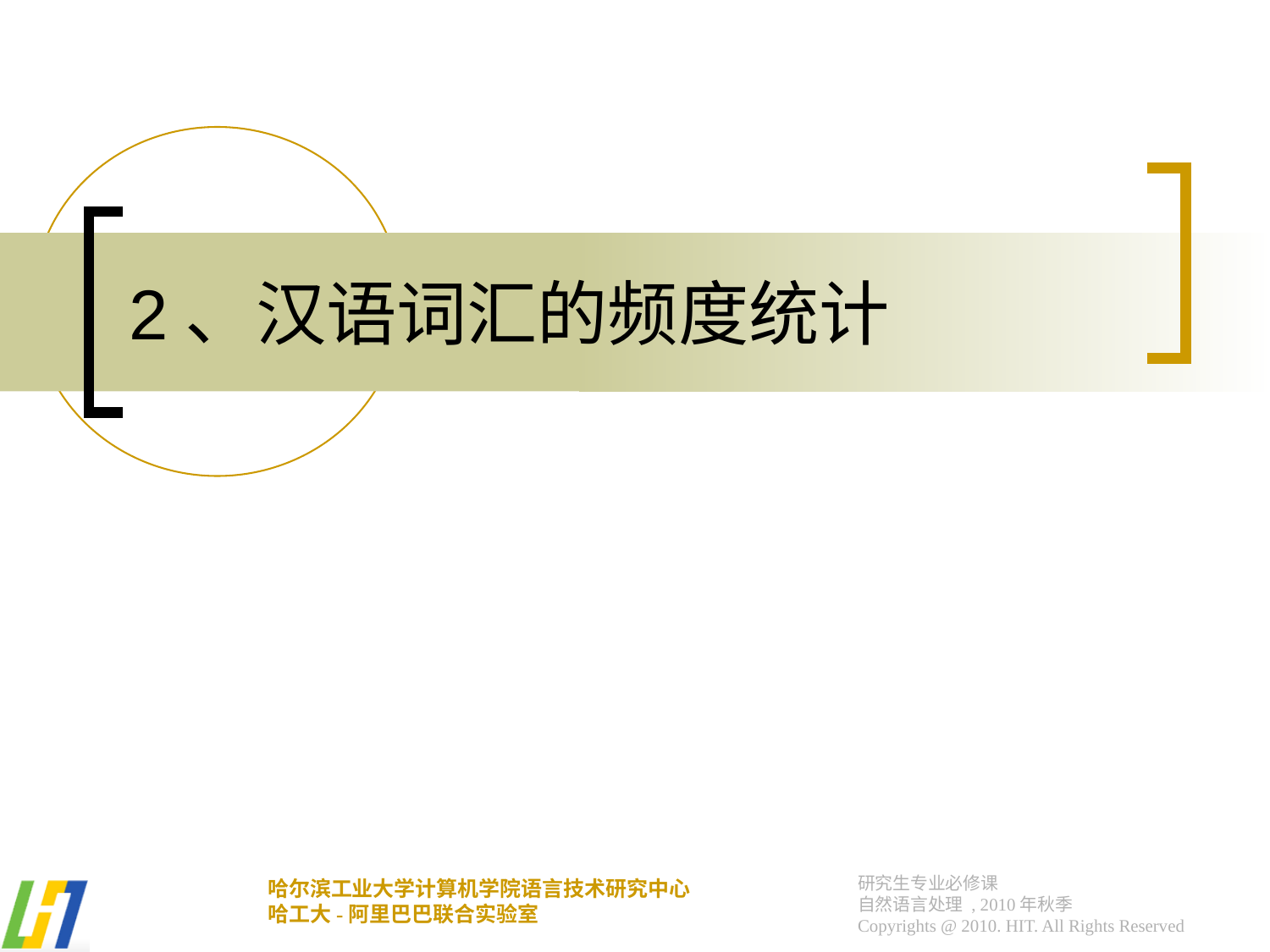

# 2、汉语词汇的频度统计

研究生专业必修课
自然语言处理 , 2010年秋季
Copyrights @ 2010. HIT. All Rights Reserved
哈尔滨工业大学计算机学院语言技术研究中心
哈工大-阿里巴巴联合实验室